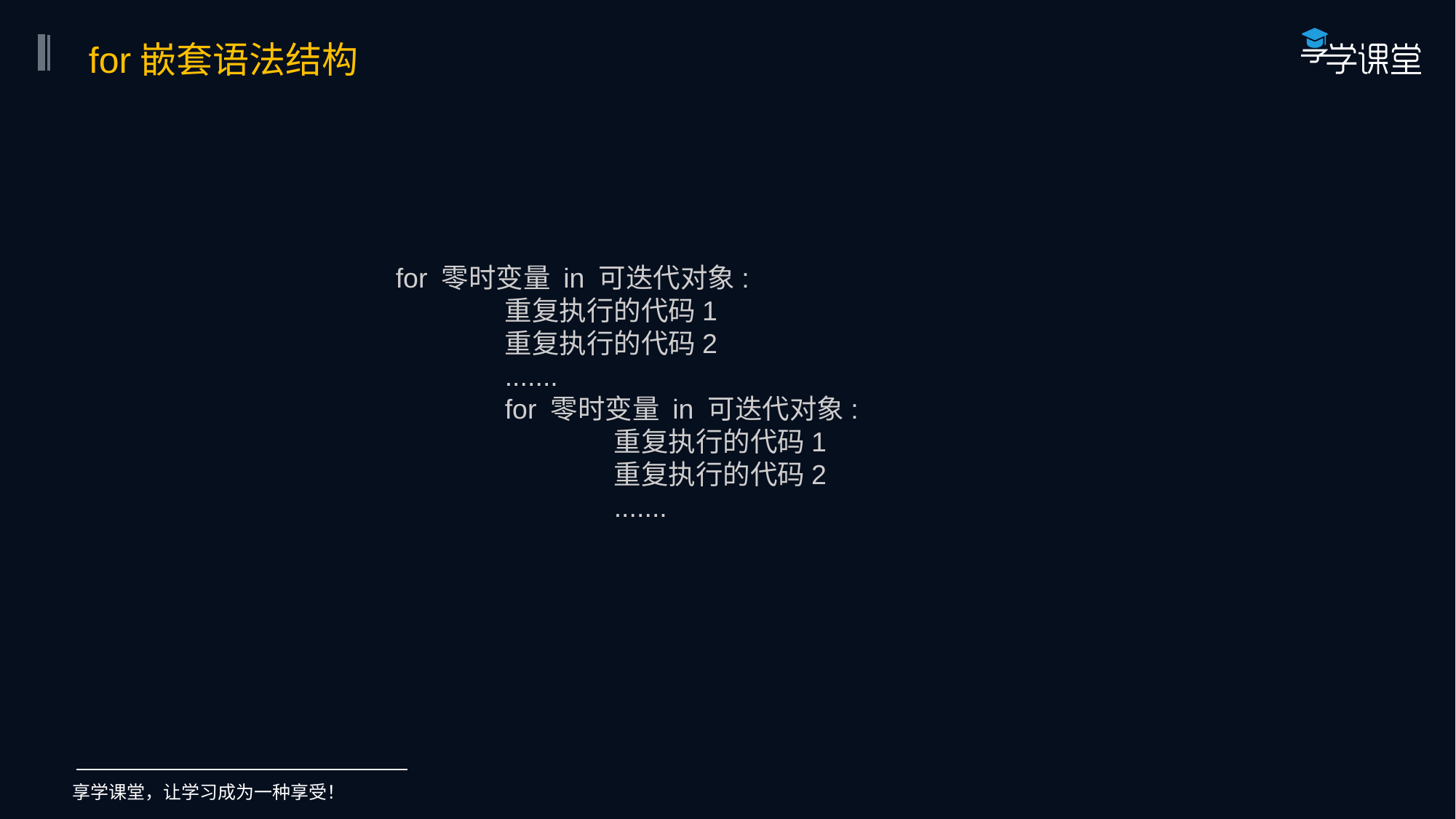

for嵌套语法结构
for 零时变量 in 可迭代对象:
	重复执行的代码1
	重复执行的代码2
	.......
for 零时变量 in 可迭代对象:
	重复执行的代码1
	重复执行的代码2
	.......